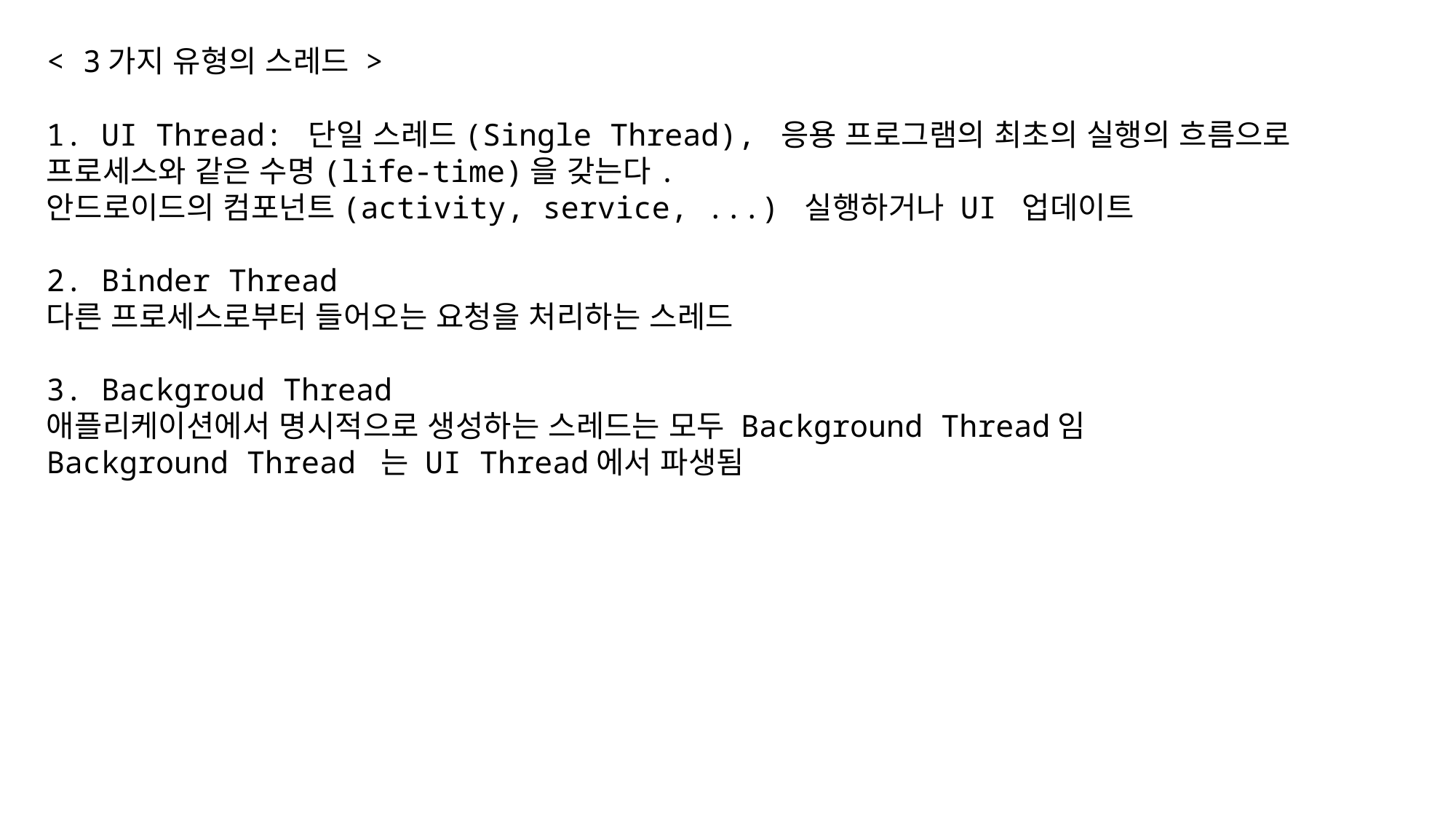

< 3가지 유형의 스레드 >

1. UI Thread: 단일 스레드(Single Thread), 응용 프로그램의 최초의 실행의 흐름으로
프로세스와 같은 수명(life-time)을 갖는다.
안드로이드의 컴포넌트(activity, service, ...) 실행하거나 UI 업데이트

2. Binder Thread
다른 프로세스로부터 들어오는 요청을 처리하는 스레드

3. Backgroud Thread
애플리케이션에서 명시적으로 생성하는 스레드는 모두 Background Thread임
Background Thread 는 UI Thread에서 파생됨